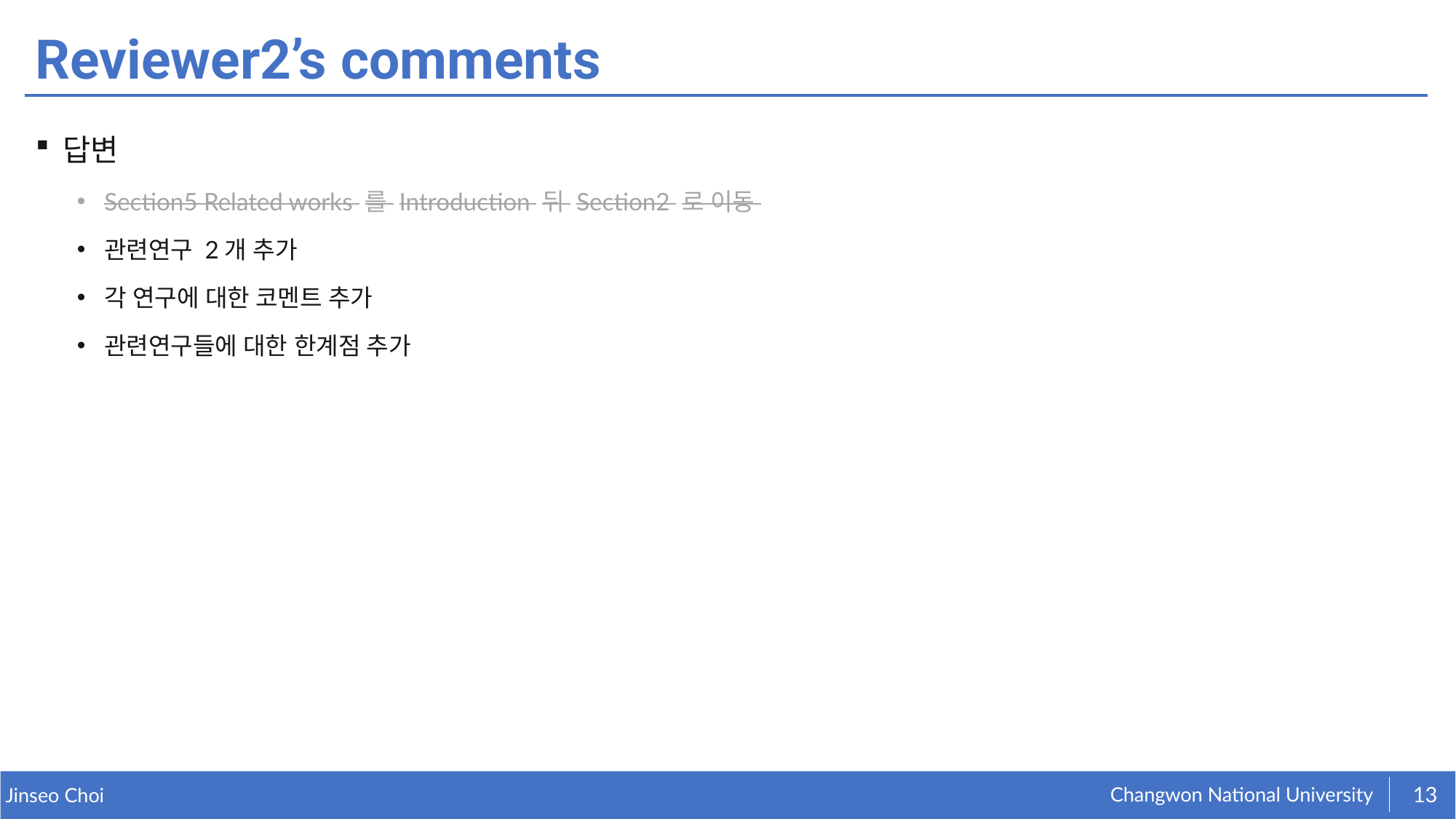

# Reviewer2’s comments
답변
Section5 Related works 를 Introduction 뒤 Section2 로 이동
관련연구 2개 추가
각 연구에 대한 코멘트 추가
관련연구들에 대한 한계점 추가
13